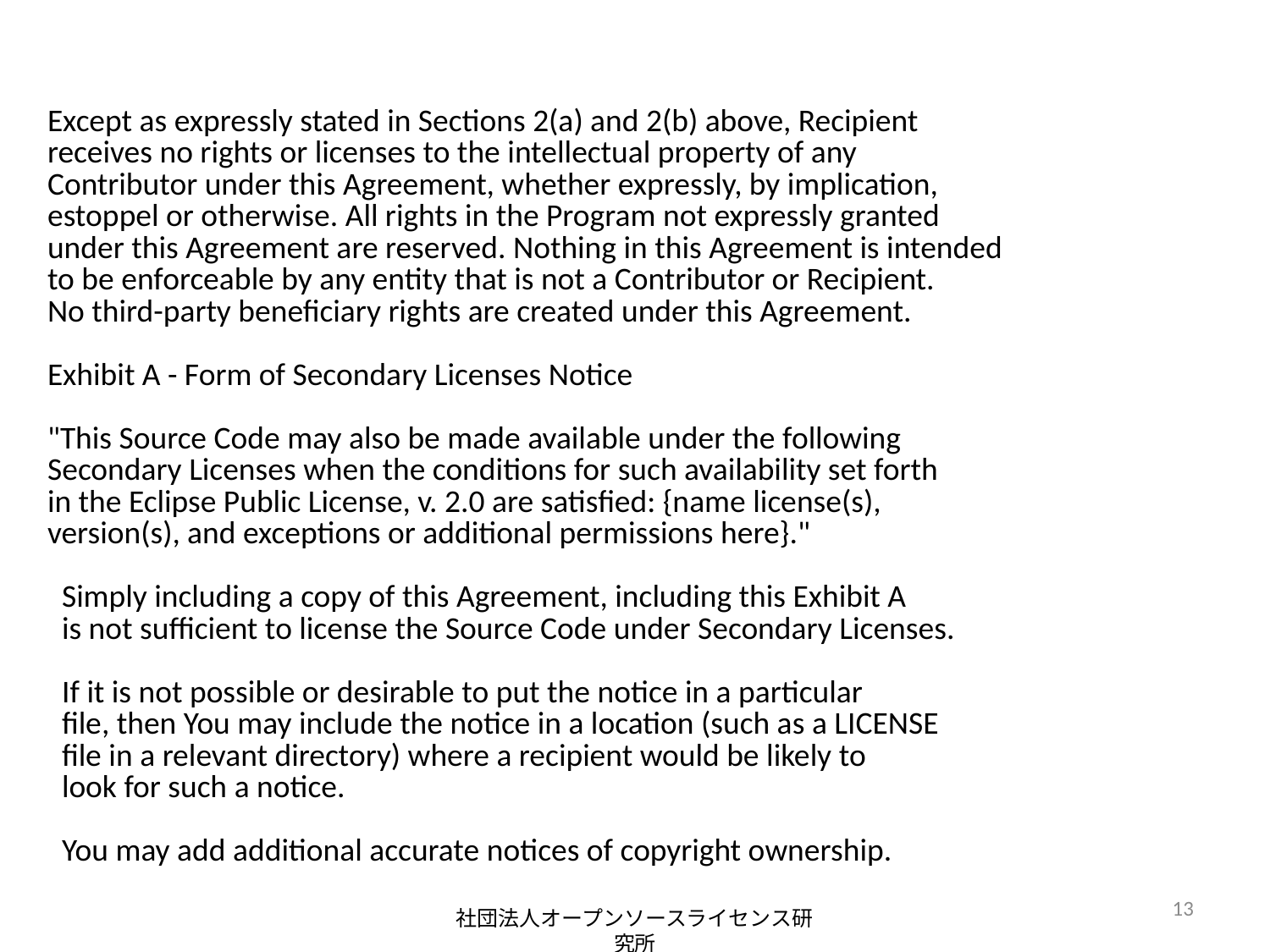

Except as expressly stated in Sections 2(a) and 2(b) above, Recipient
receives no rights or licenses to the intellectual property of any
Contributor under this Agreement, whether expressly, by implication,
estoppel or otherwise. All rights in the Program not expressly granted
under this Agreement are reserved. Nothing in this Agreement is intended
to be enforceable by any entity that is not a Contributor or Recipient.
No third-party beneficiary rights are created under this Agreement.

Exhibit A - Form of Secondary Licenses Notice

"This Source Code may also be made available under the following
Secondary Licenses when the conditions for such availability set forth
in the Eclipse Public License, v. 2.0 are satisfied: {name license(s),
version(s), and exceptions or additional permissions here}."

  Simply including a copy of this Agreement, including this Exhibit A
  is not sufficient to license the Source Code under Secondary Licenses.

  If it is not possible or desirable to put the notice in a particular
  file, then You may include the notice in a location (such as a LICENSE
  file in a relevant directory) where a recipient would be likely to
  look for such a notice.

  You may add additional accurate notices of copyright ownership.
13
社団法人オープンソースライセンス研究所